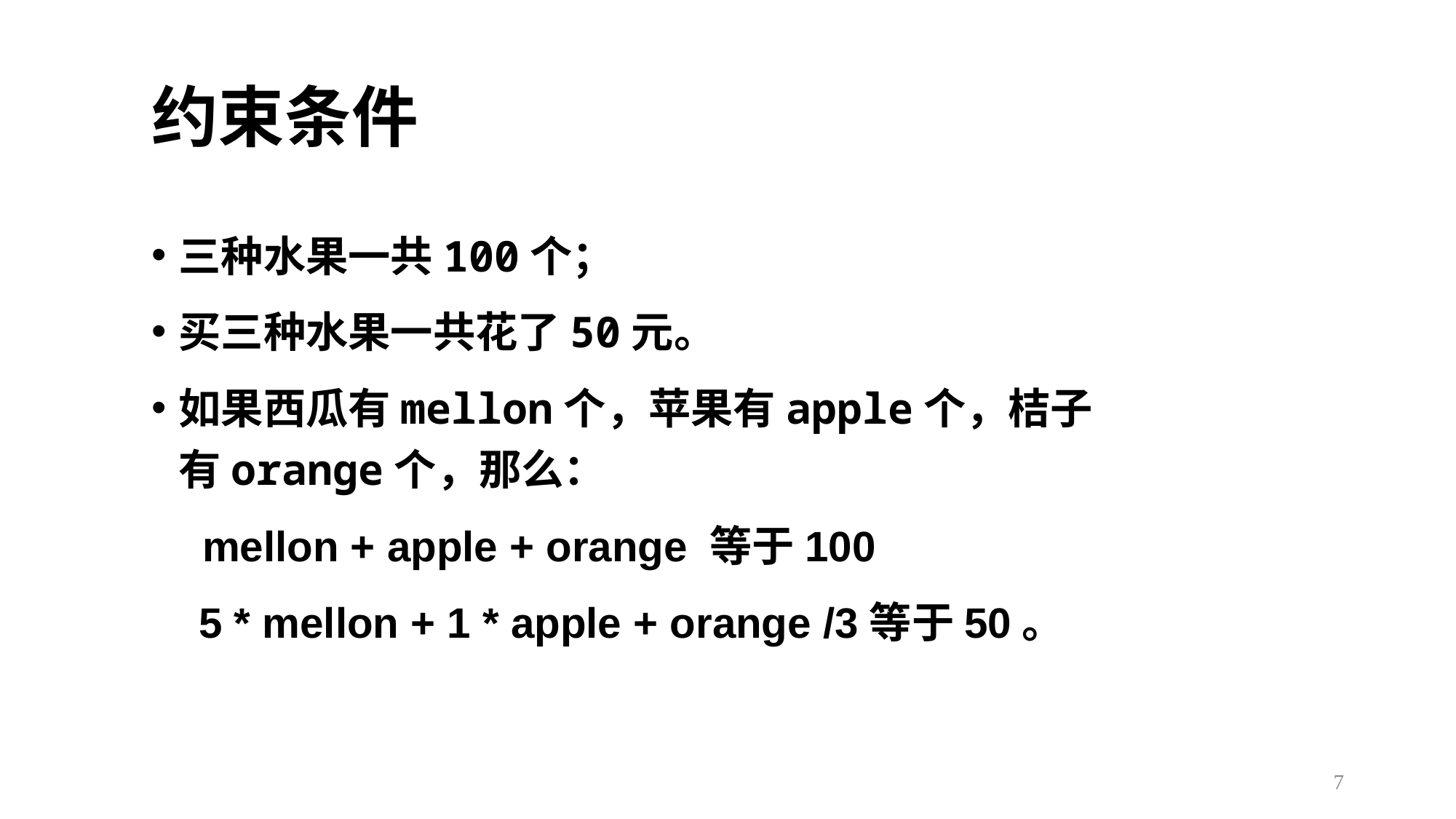

# 约束条件
三种水果一共100个；
买三种水果一共花了50元。
如果西瓜有mellon个，苹果有apple个，桔子有orange个，那么：
  mellon + apple + orange 等于100
    5 * mellon + 1 * apple + orange /3等于50。
7